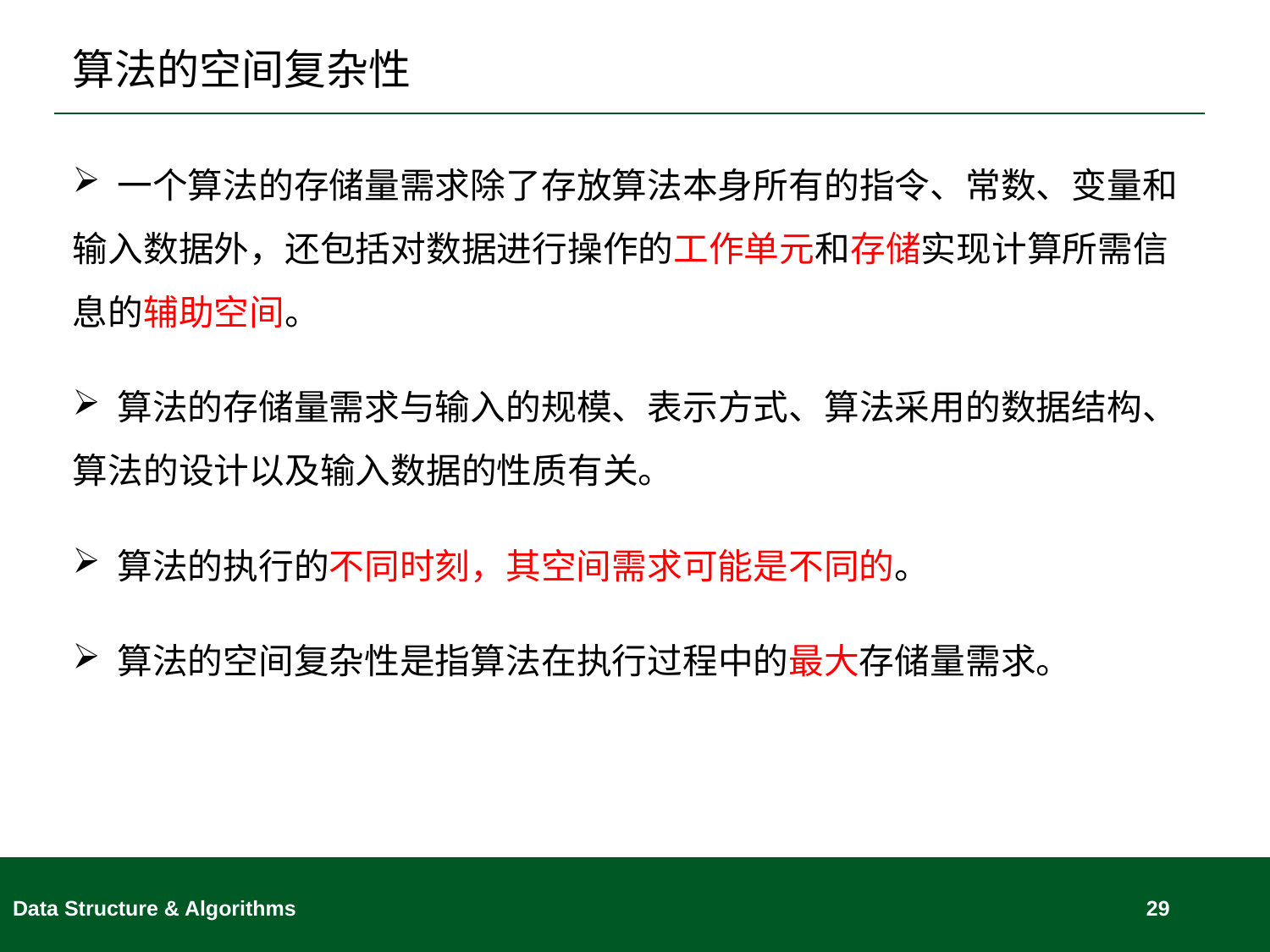

# 算法的空间复杂性
 一个算法的存储量需求除了存放算法本身所有的指令、常数、变量和输入数据外，还包括对数据进行操作的工作单元和存储实现计算所需信息的辅助空间。
 算法的存储量需求与输入的规模、表示方式、算法采用的数据结构、算法的设计以及输入数据的性质有关。
 算法的执行的不同时刻，其空间需求可能是不同的。
 算法的空间复杂性是指算法在执行过程中的最大存储量需求。

Data Structure & Algorithms
29